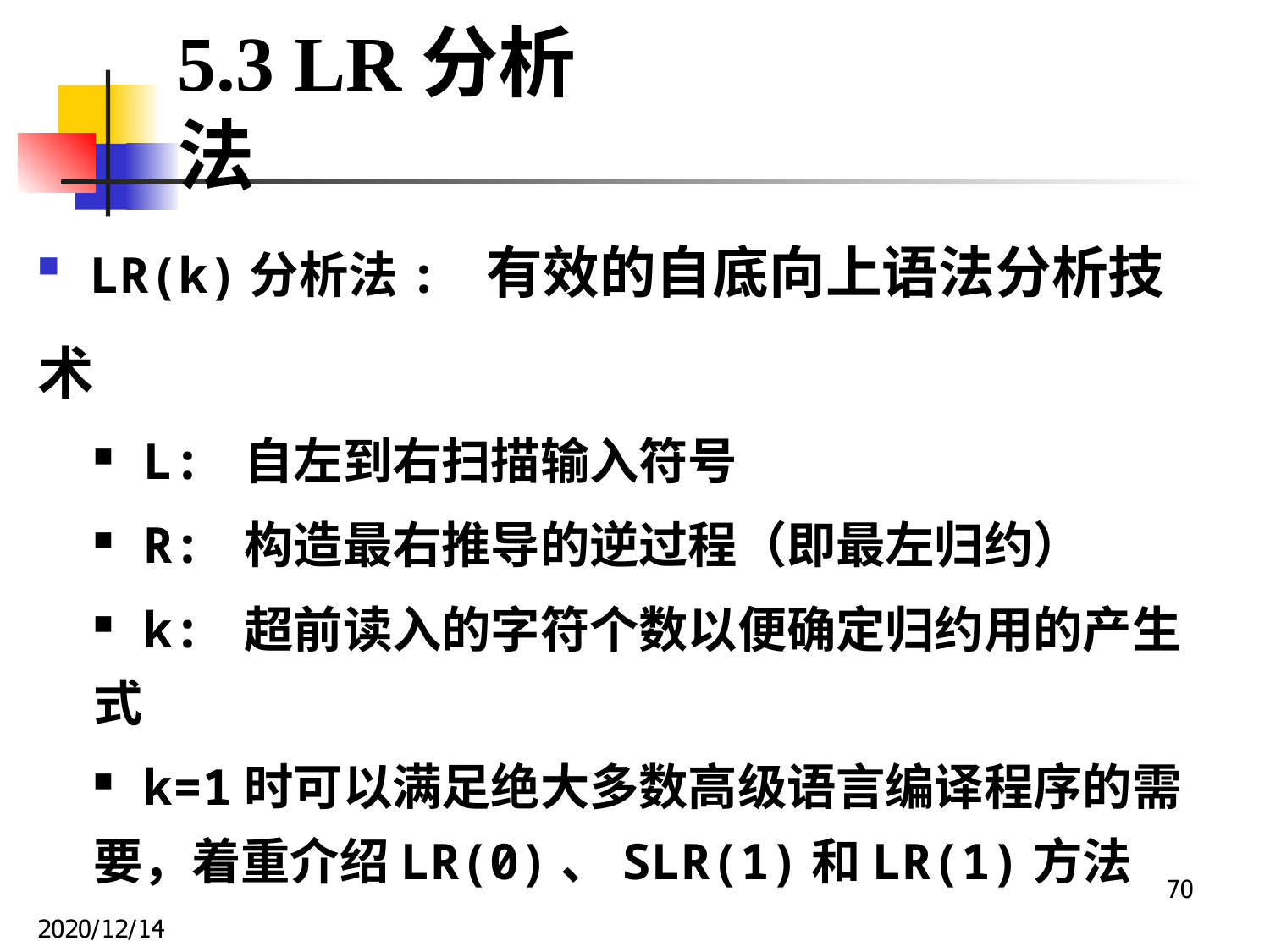

5.3 LR分析法
 LR(k)分析法: 有效的自底向上语法分析技术
 L: 自左到右扫描输入符号
 R: 构造最右推导的逆过程（即最左归约）
 k: 超前读入的字符个数以便确定归约用的产生式
 k=1时可以满足绝大多数高级语言编译程序的需要，着重介绍LR(0)、SLR(1)和LR(1)方法

70
2020/12/14